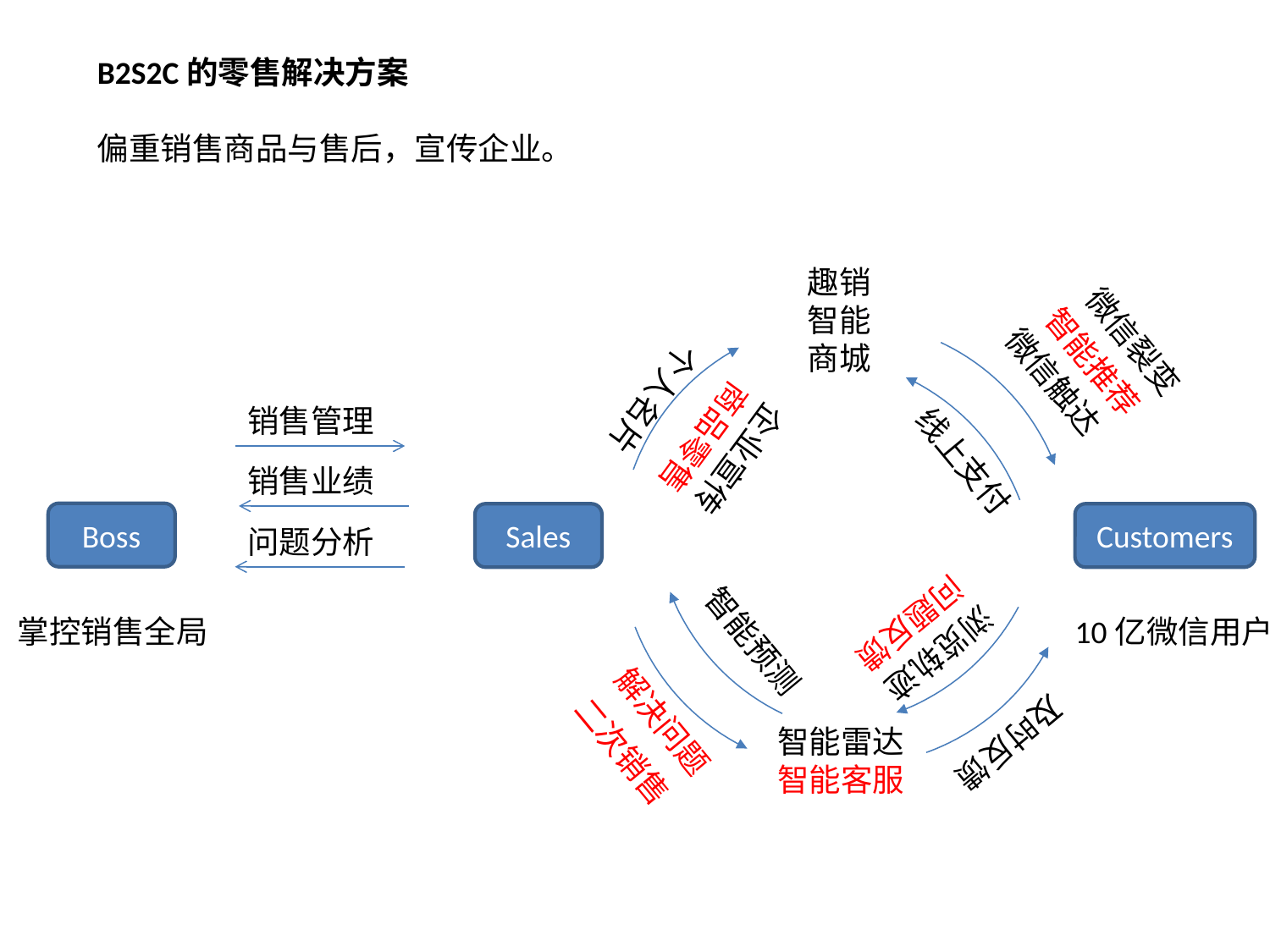

B2S2C的零售解决方案

偏重销售商品与售后，宣传企业。

趣销智能商城
微信裂变

智能推荐
微信触达

个人名片

商品零售
企业宣传
线上支付
销售管理
销售业绩
Boss
Sales
Customers
问题分析
问题反馈
智能预测
浏览轨迹
掌控销售全局
10亿微信用户
解决问题
及时反馈
二次销售
智能雷达
智能客服